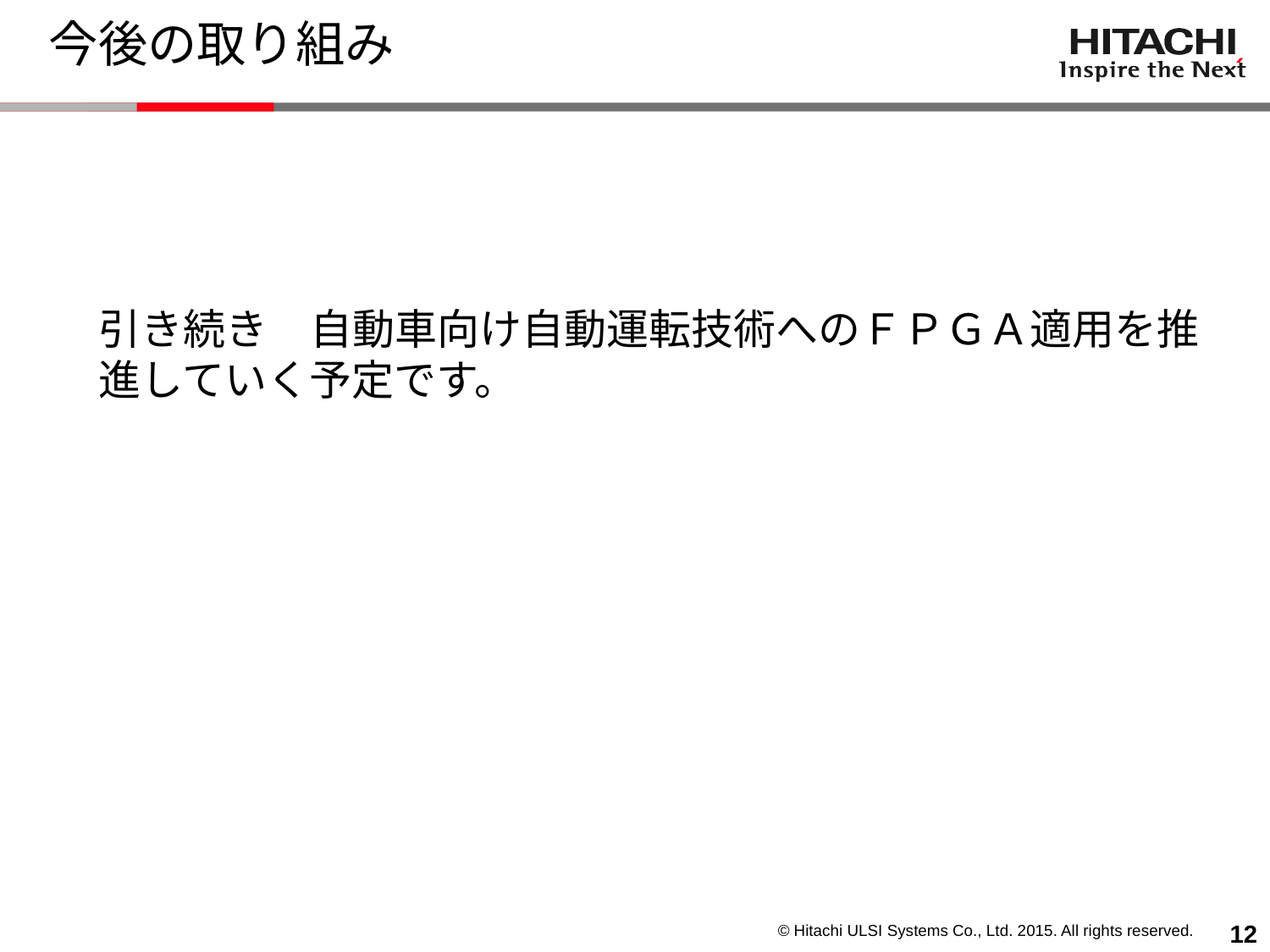

今後の取り組み

引き続き　自動車向け自動運転技術へのＦＰＧＡ適用を推進していく予定です。
12